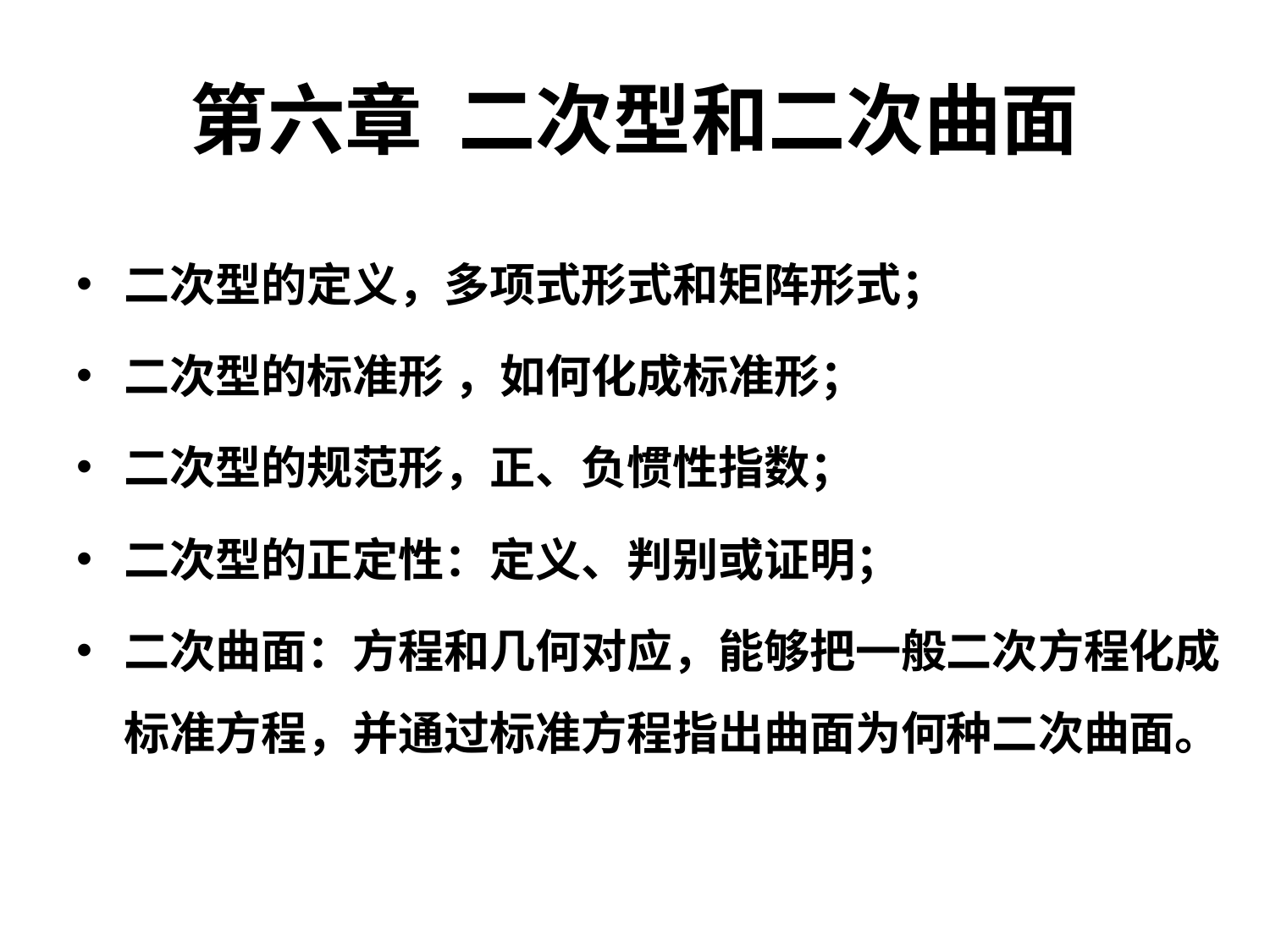

# 第六章  二次型和二次曲面
二次型的定义，多项式形式和矩阵形式；
二次型的标准形 ，如何化成标准形；
二次型的规范形，正、负惯性指数；
二次型的正定性：定义、判别或证明；
二次曲面：方程和几何对应，能够把一般二次方程化成标准方程，并通过标准方程指出曲面为何种二次曲面。